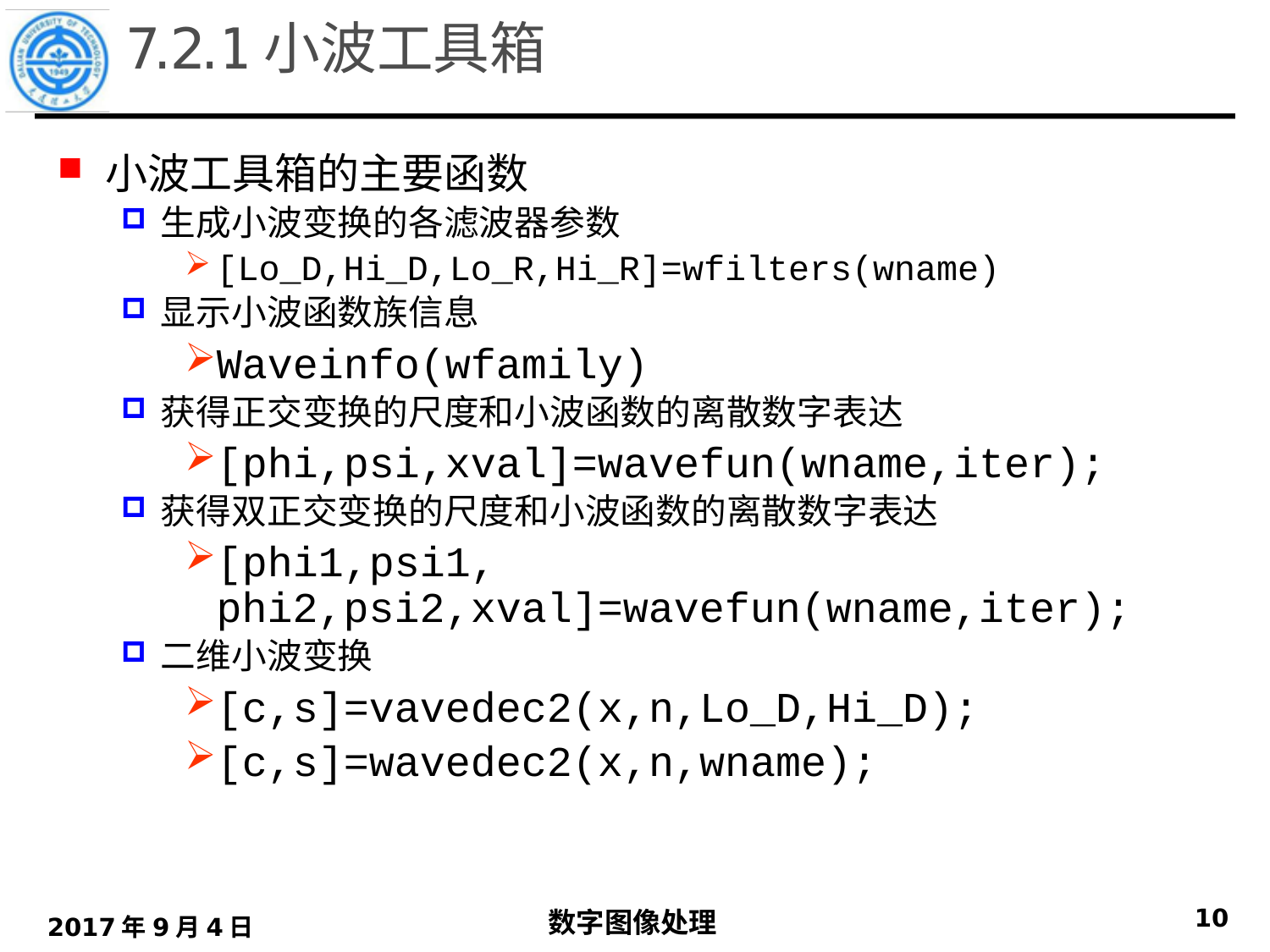

# 7.2.1小波工具箱
小波工具箱的主要函数
生成小波变换的各滤波器参数
[Lo_D,Hi_D,Lo_R,Hi_R]=wfilters(wname)
显示小波函数族信息
Waveinfo(wfamily)
获得正交变换的尺度和小波函数的离散数字表达
[phi,psi,xval]=wavefun(wname,iter);
获得双正交变换的尺度和小波函数的离散数字表达
[phi1,psi1, phi2,psi2,xval]=wavefun(wname,iter);
二维小波变换
[c,s]=vavedec2(x,n,Lo_D,Hi_D);
[c,s]=wavedec2(x,n,wname);